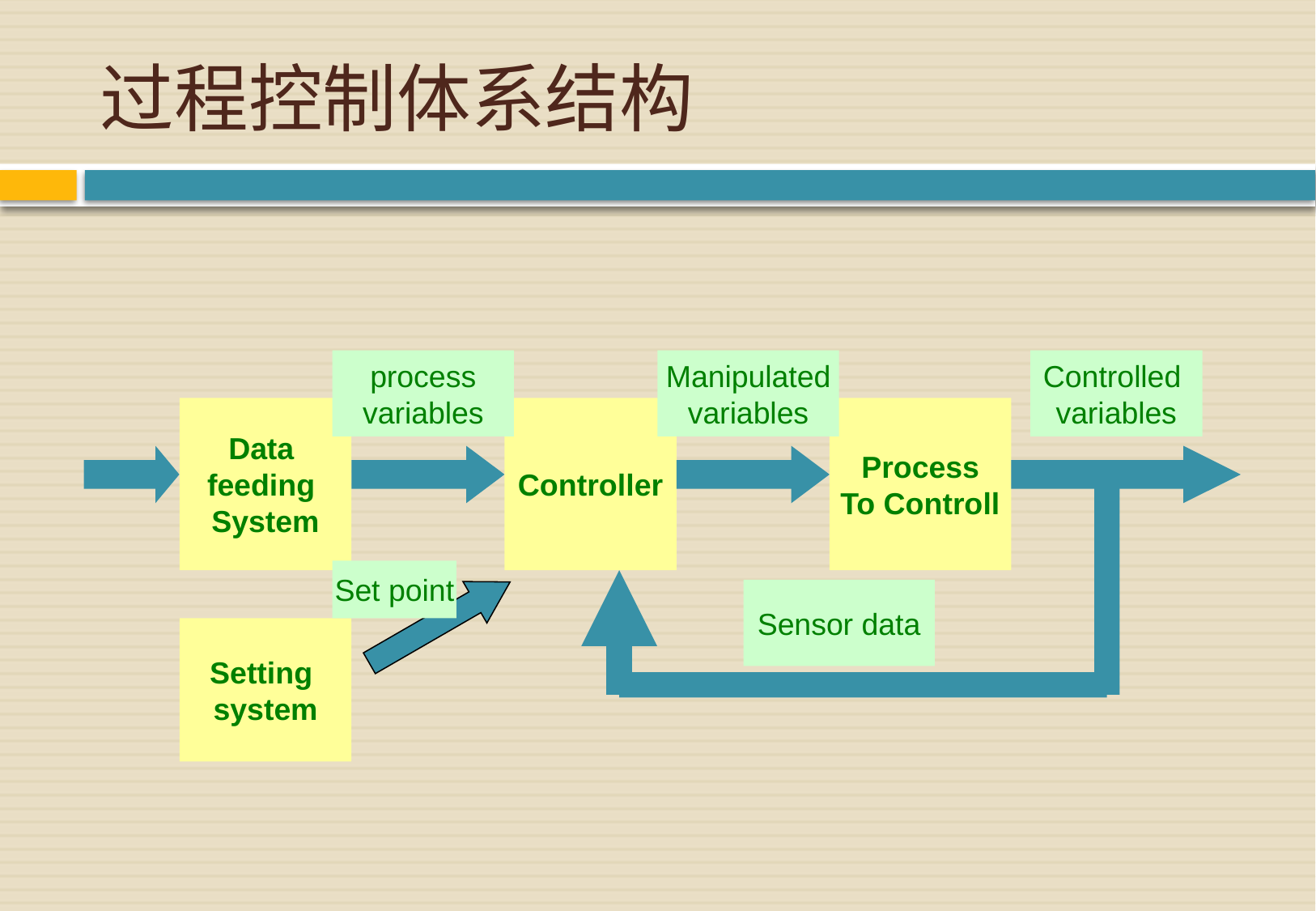

# 过程控制体系结构
process
variables
Manipulated
variables
Controlled
variables
Data
feeding
System
Controller
Process
To Controll

Set point

Sensor data

Setting
system